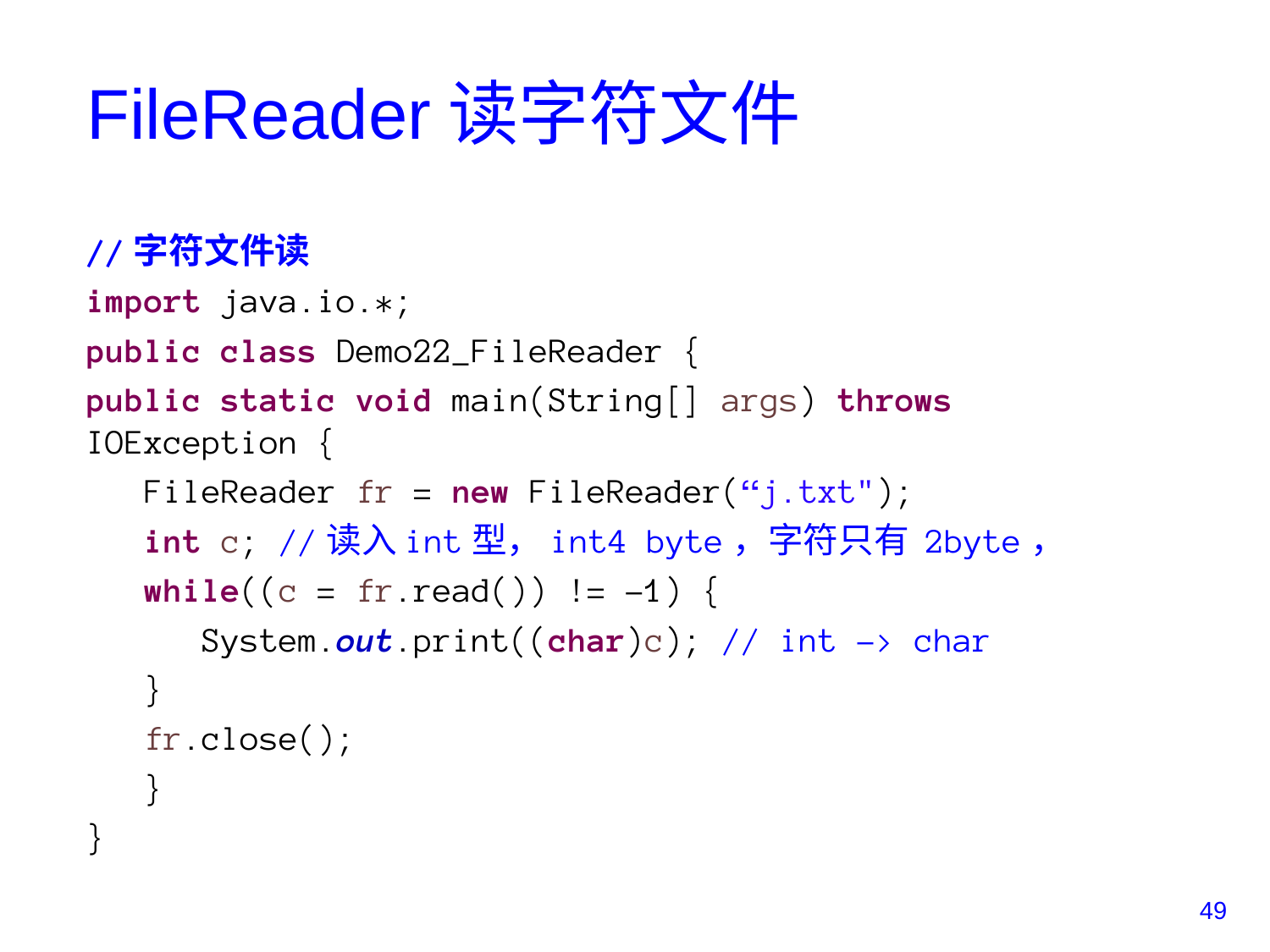

# FileReader读字符文件
//字符文件读
import java.io.*;
public class Demo22_FileReader {
public static void main(String[] args) throws IOException {
   FileReader fr = new FileReader(“j.txt");
   int c; //读入int型，int4 byte，字符只有 2byte，
   while((c = fr.read()) != -1) {
      System.out.print((char)c); // int -> char
   }
   fr.close();
   }
}

49